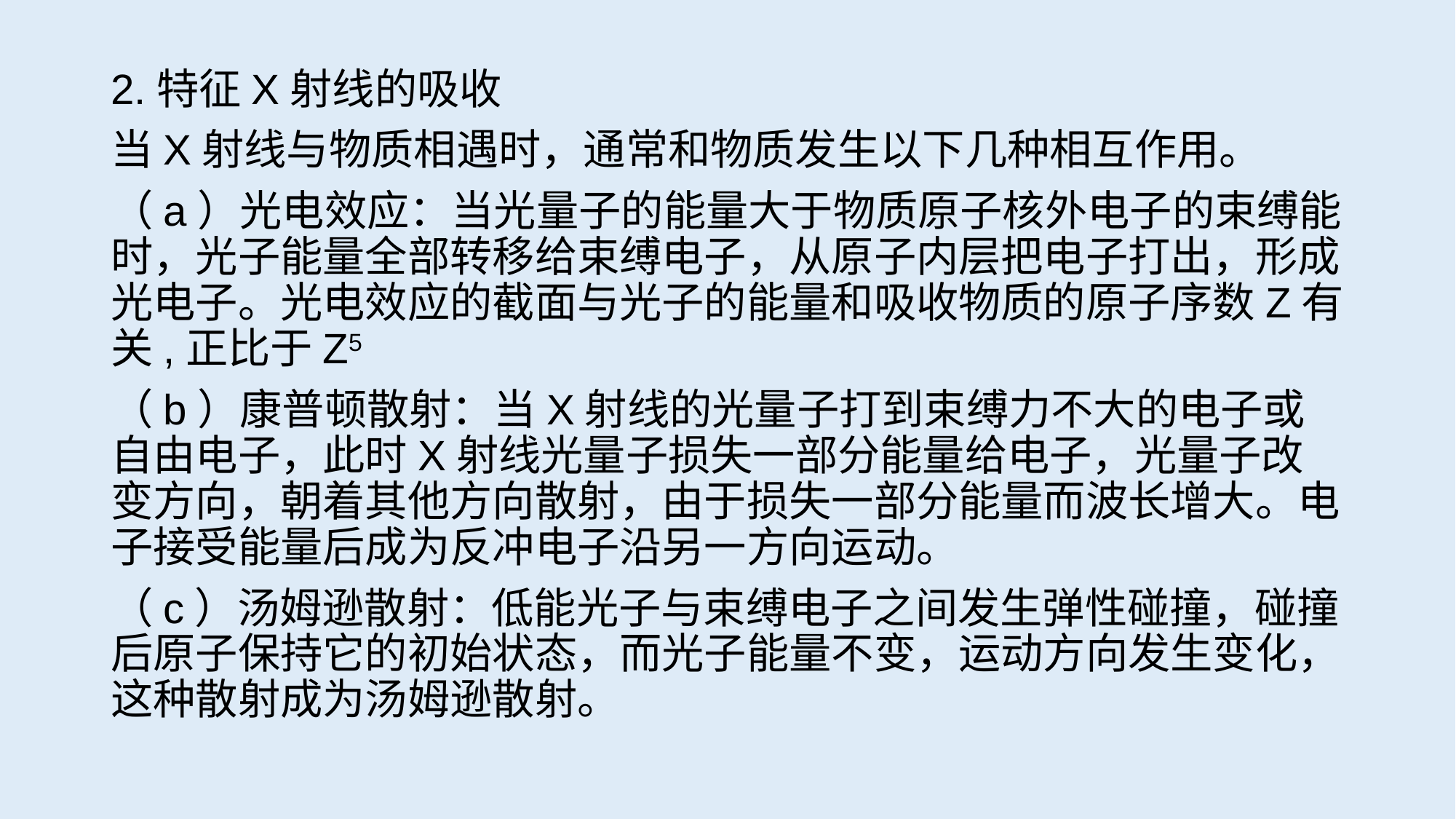

2.特征X射线的吸收
当X射线与物质相遇时，通常和物质发生以下几种相互作用。
（a）光电效应：当光量子的能量大于物质原子核外电子的束缚能时，光子能量全部转移给束缚电子，从原子内层把电子打出，形成光电子。光电效应的截面与光子的能量和吸收物质的原子序数Z有关,正比于Z5
（b）康普顿散射：当X射线的光量子打到束缚力不大的电子或自由电子，此时X射线光量子损失一部分能量给电子，光量子改变方向，朝着其他方向散射，由于损失一部分能量而波长增大。电子接受能量后成为反冲电子沿另一方向运动。
（c）汤姆逊散射：低能光子与束缚电子之间发生弹性碰撞，碰撞后原子保持它的初始状态，而光子能量不变，运动方向发生变化，这种散射成为汤姆逊散射。